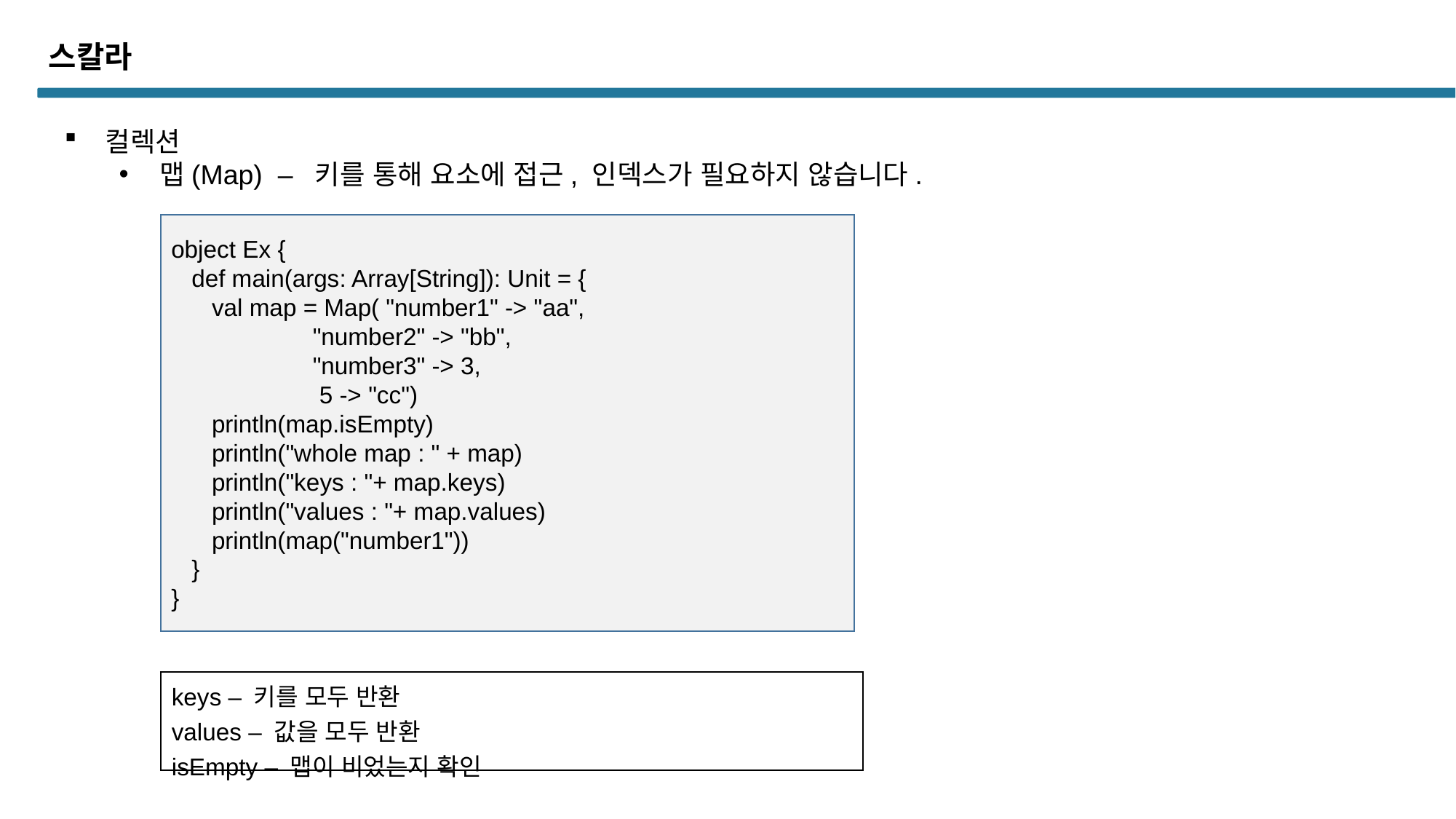

스칼라
컬렉션
맵(Map)  –  키를 통해 요소에 접근, 인덱스가 필요하지 않습니다.

object Ex {
   def main(args: Array[String]): Unit = {
      val map = Map( "number1" -> "aa",
                     "number2" -> "bb",
                     "number3" -> 3,
                      5 -> "cc")
      println(map.isEmpty)
      println("whole map : " + map)
      println("keys : "+ map.keys)
      println("values : "+ map.values)
      println(map("number1"))
   }
}
| keys – 키를 모두 반환 values – 값을 모두 반환 isEmpty – 맵이 비었는지 확인 |
| --- |